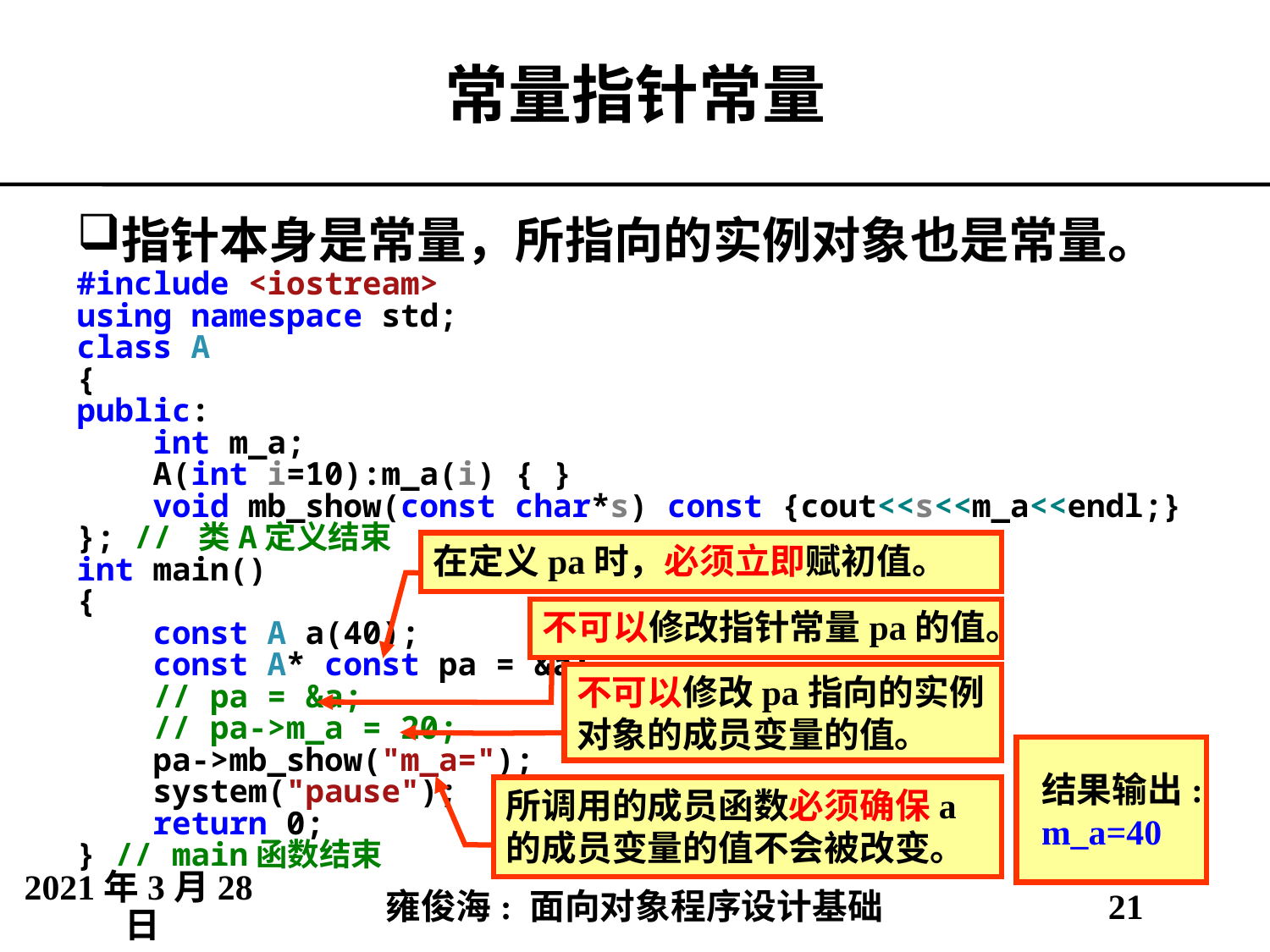

# 常量指针常量

指针本身是常量，所指向的实例对象也是常量。
#include <iostream>
using namespace std;
class A
{
public:
    int m_a;
    A(int i=10):m_a(i) { }
    void mb_show(const char*s) const {cout<<s<<m_a<<endl;}
}; // 类A定义结束
int main()
{
    const A a(40);
    const A* const pa = &a;
    // pa = &a;
    // pa->m_a = 20;
    pa->mb_show("m_a=");
    system("pause");
    return 0;
} // main函数结束
在定义pa时，必须立即赋初值。
不可以修改指针常量pa的值。
不可以修改pa指向的实例对象的成员变量的值。
结果输出:
m_a=40
所调用的成员函数必须确保a的成员变量的值不会被改变。
2021年3月28日
雍俊海: 面向对象程序设计基础
21